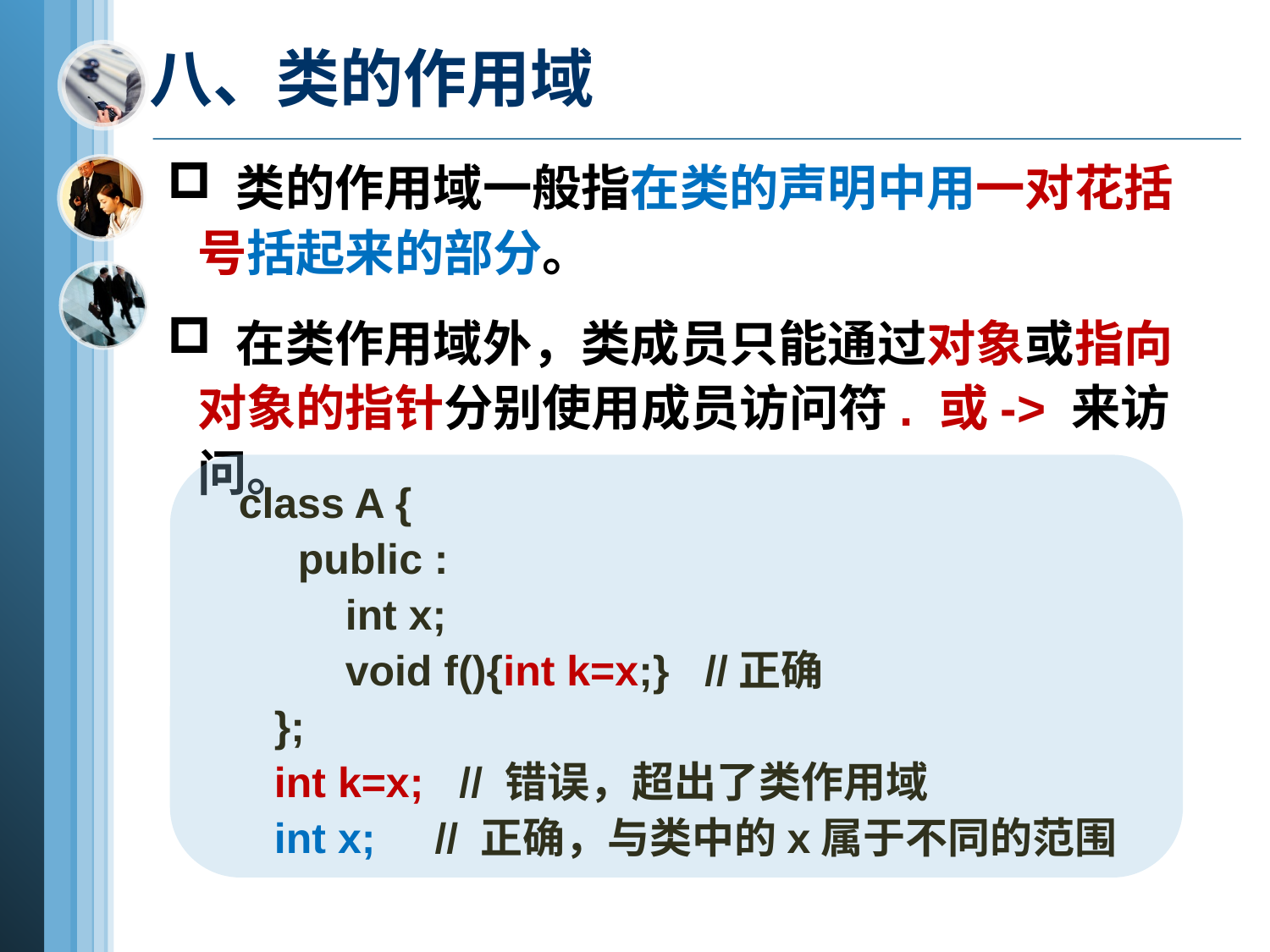

# 八、类的作用域
 类的作用域一般指在类的声明中用一对花括号括起来的部分。
 在类作用域外，类成员只能通过对象或指向对象的指针分别使用成员访问符. 或-> 来访问。
   class A {
        public :
            int x;
            void f(){int k=x;}   //正确
      };
      int k=x;   // 错误，超出了类作用域
      int x;     // 正确，与类中的x属于不同的范围